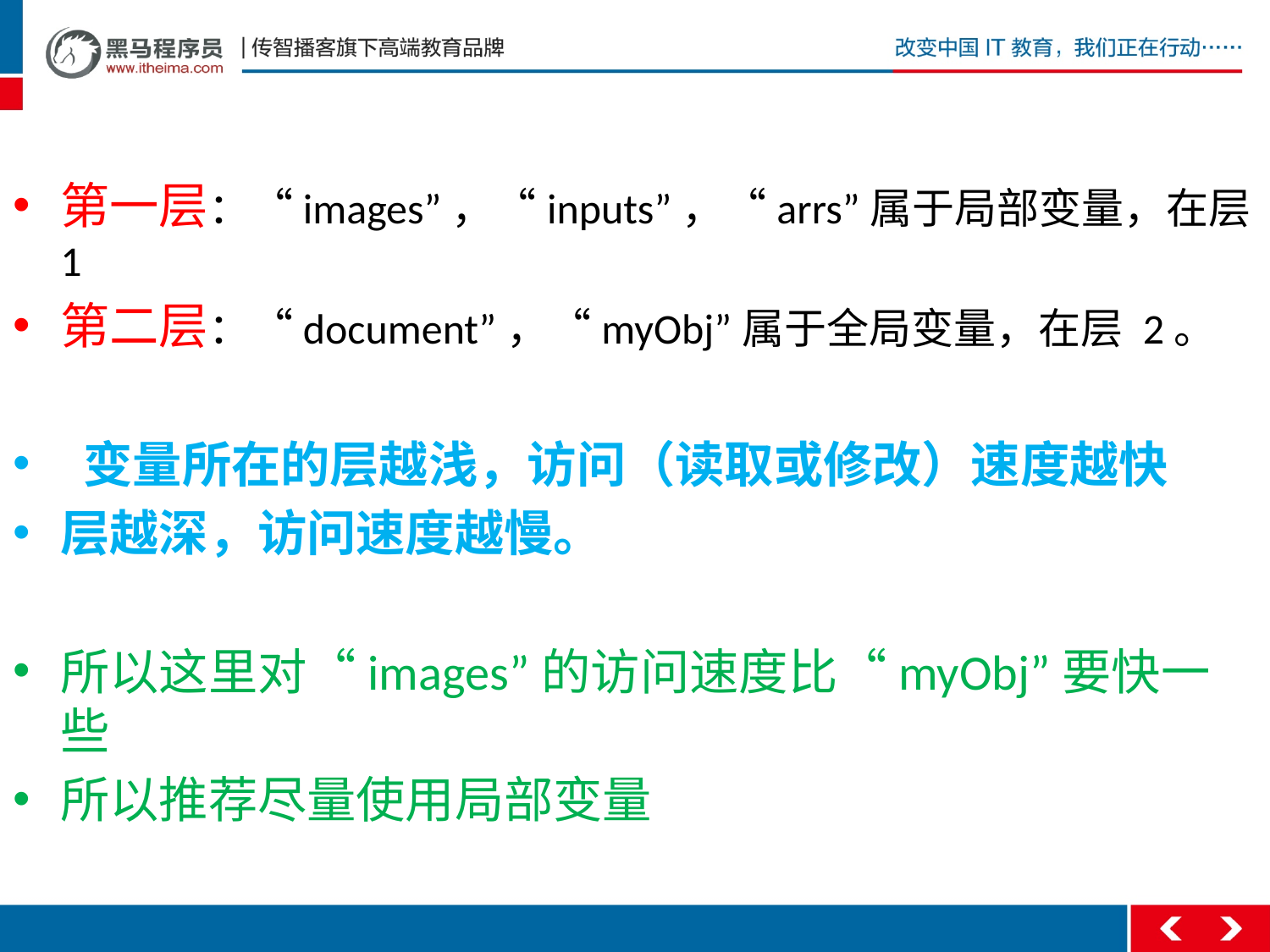

#
第一层：“images”，“inputs”，“arrs”属于局部变量，在层 1
第二层：“document”，“myObj”属于全局变量，在层 2。

 变量所在的层越浅，访问（读取或修改）速度越快
层越深，访问速度越慢。

所以这里对“images”的访问速度比“myObj”要快一些
所以推荐尽量使用局部变量